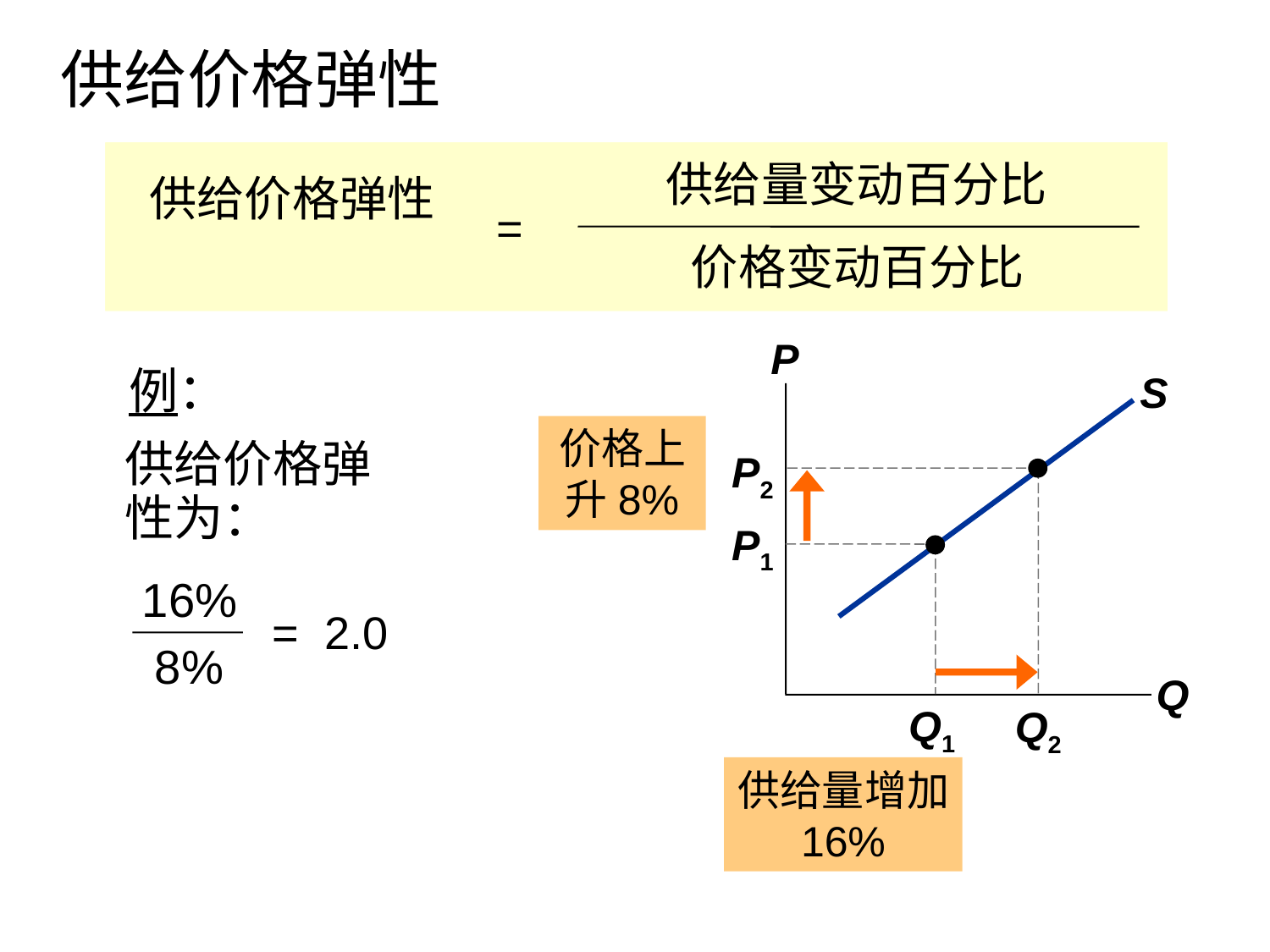

供给价格弹性
#

Percentage change in Qs
Price elasticity of supply
=

Percentage change in P

供给量变动百分比
供给价格弹性
=

价格变动百分比

P

Q
例：
S

价格上升8%
供给价格弹性为：
P2

Q2

P1

Q1
16%
8%

=  2.0

供给量增加 16%